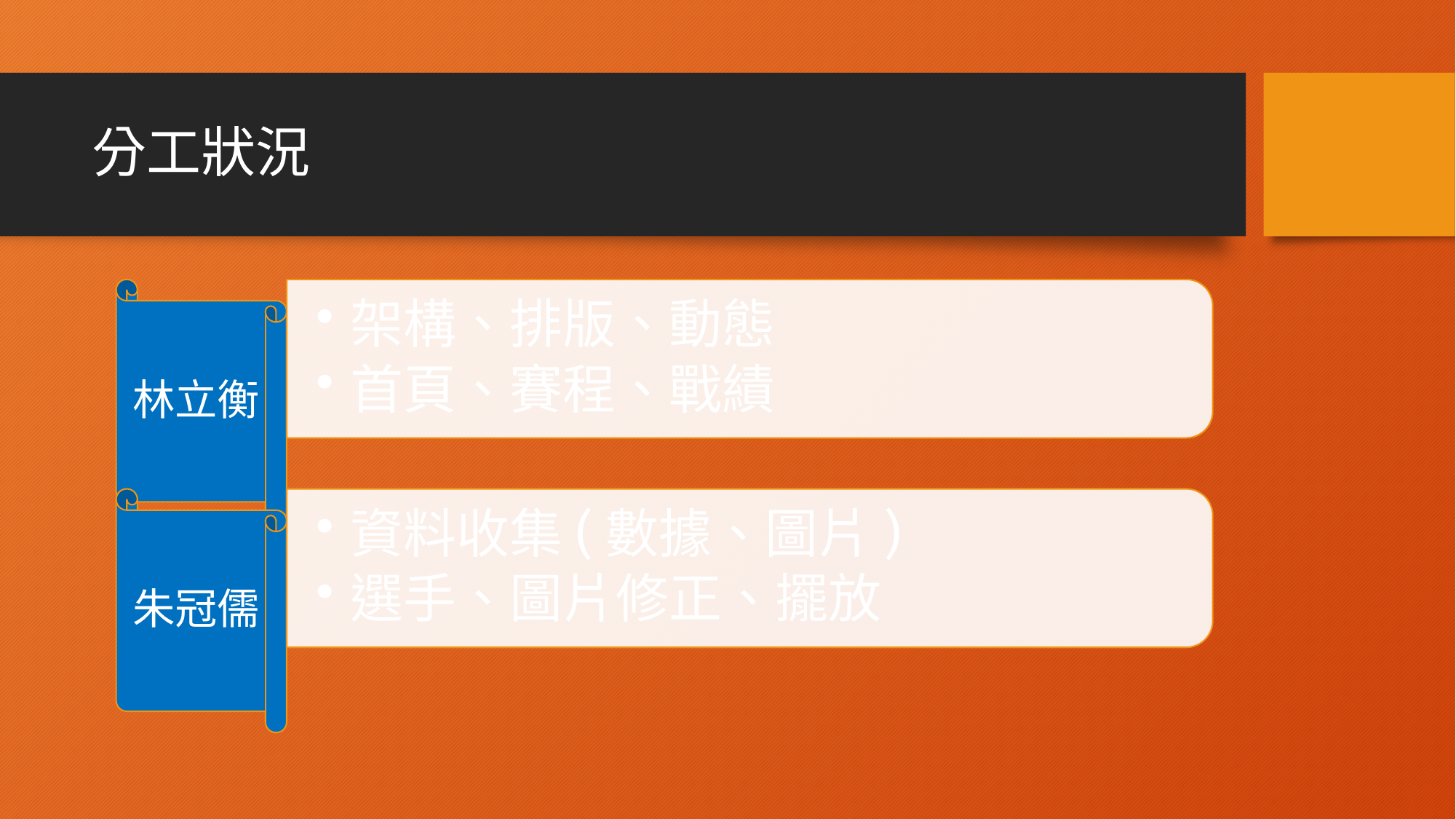

# 分工狀況

林立衡
架構、排版、動態
首頁、賽程、戰績
朱冠儒
資料收集(數據、圖片)
選手、圖片修正、擺放